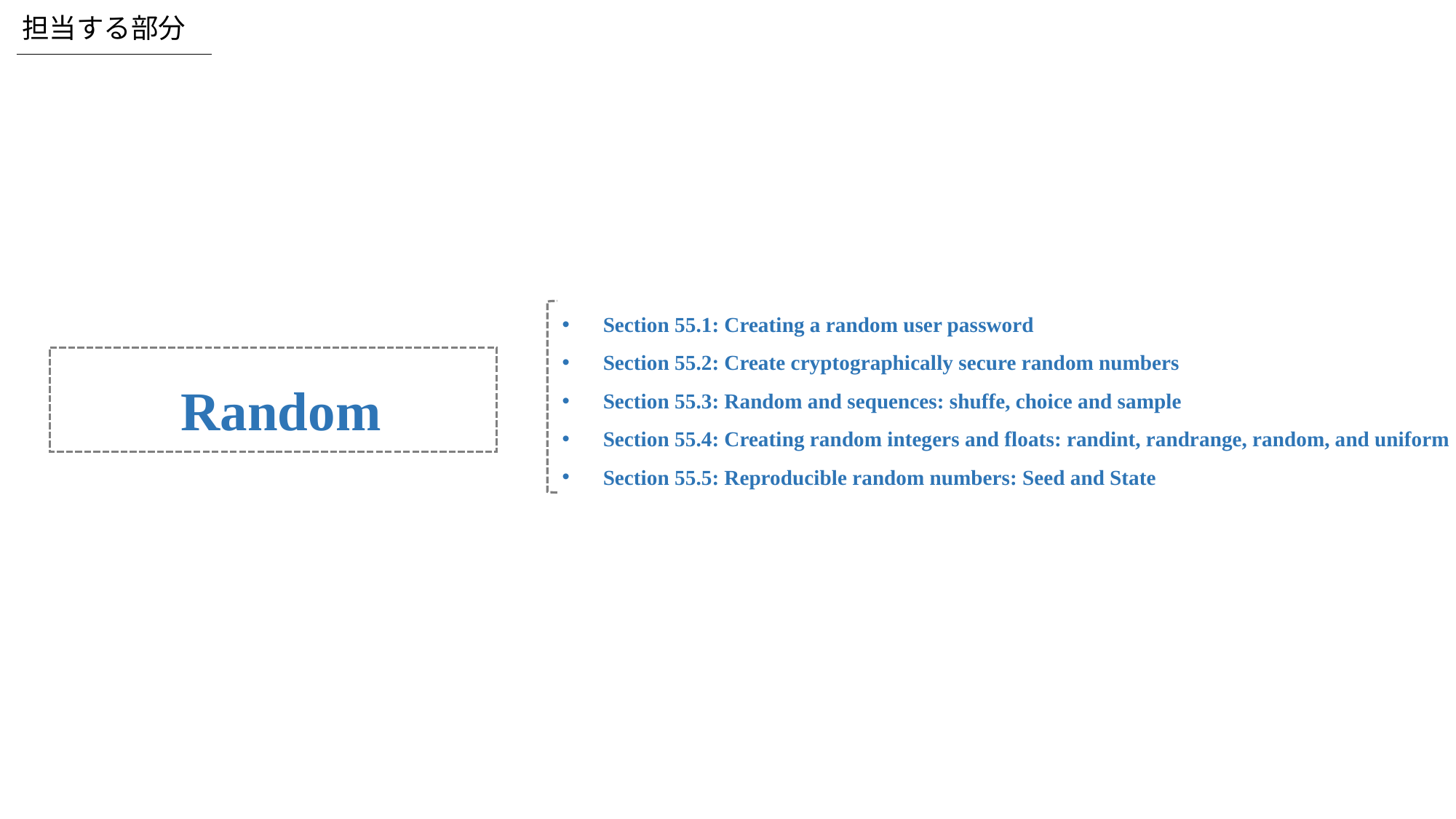

担当する部分
Section 55.1: Creating a random user password
Section 55.2: Create cryptographically secure random numbers
Section 55.3: Random and sequences: shuffe, choice and sample
Section 55.4: Creating random integers and floats: randint, randrange, random, and uniform
Section 55.5: Reproducible random numbers: Seed and State

Random